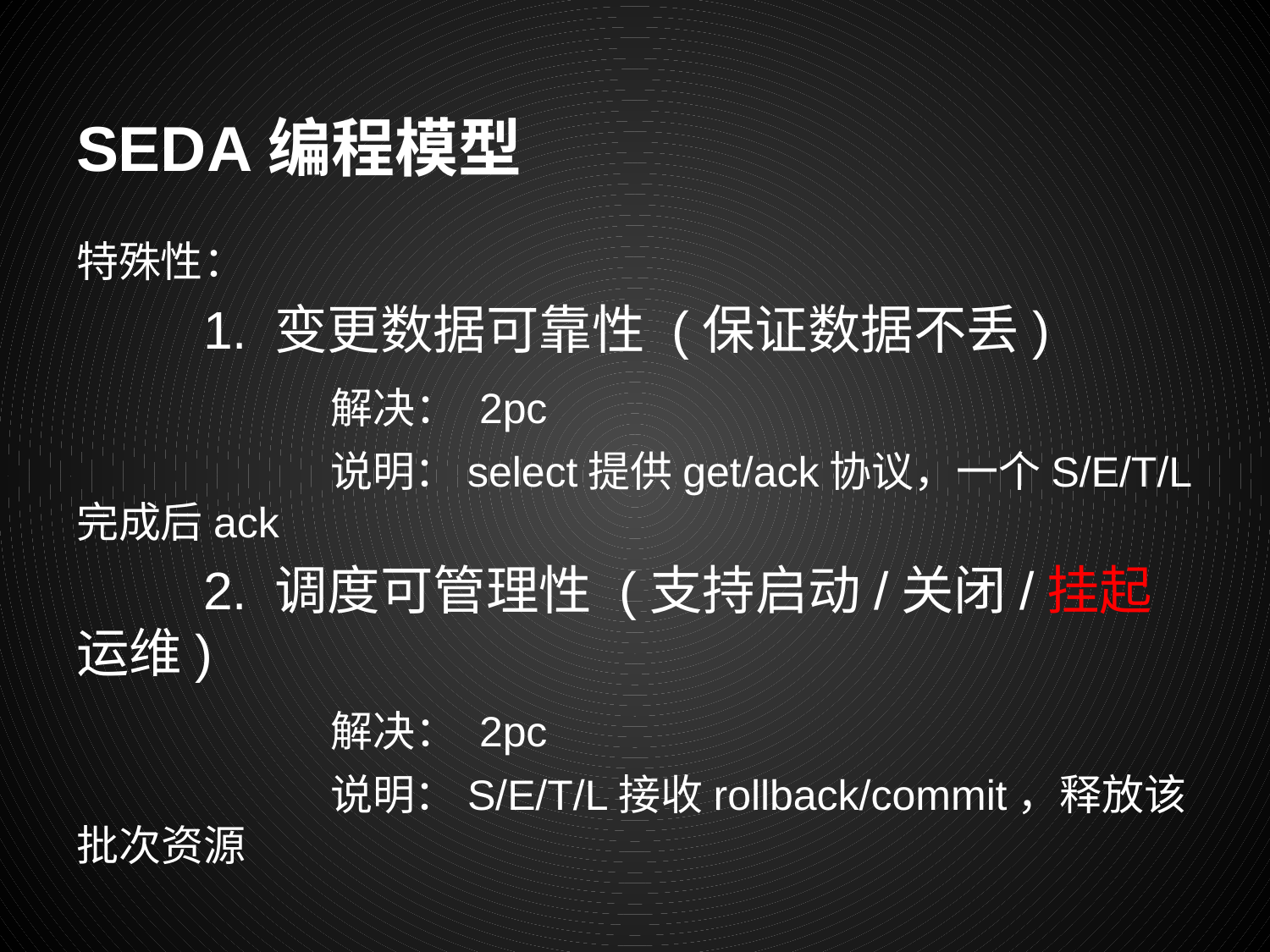

# SEDA编程模型
特殊性：
	1. 变更数据可靠性 (保证数据不丢)
		解决： 2pc
		说明：select提供get/ack协议，一个S/E/T/L完成后ack
	2. 调度可管理性 (支持启动/关闭/挂起运维)
		解决： 2pc
		说明：S/E/T/L接收rollback/commit，释放该批次资源